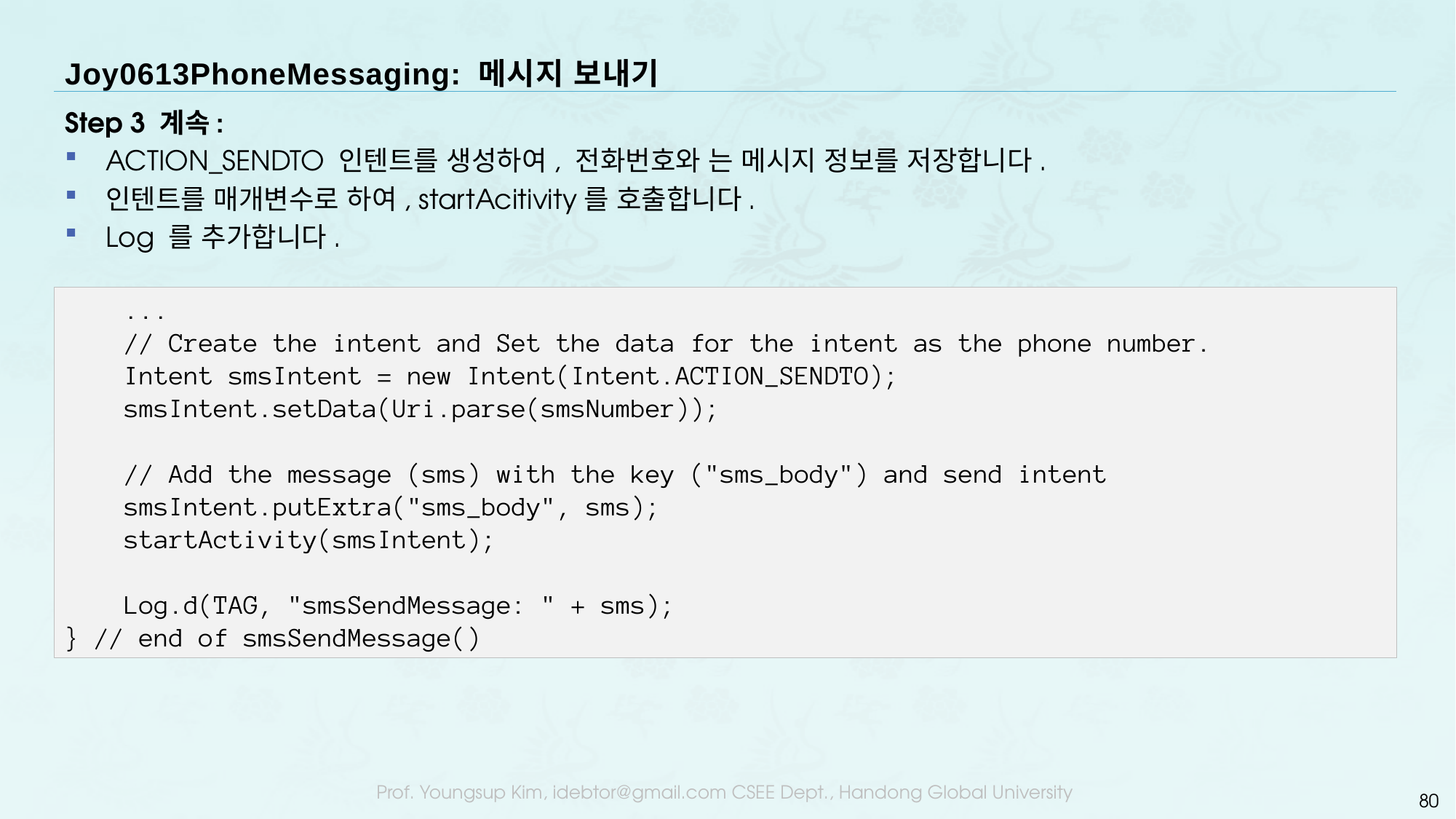

# Joy0613PhoneMessaging: 메시지 보내기
Step 3 계속:
ACTION_SENDTO 인텐트를 생성하여, 전화번호와 는 메시지 정보를 저장합니다.
인텐트를 매개변수로 하여, startAcitivity를 호출합니다.
Log 를 추가합니다.

    ...
    // Create the intent and Set the data for the intent as the phone number.
    Intent smsIntent = new Intent(Intent.ACTION_SENDTO);
    smsIntent.setData(Uri.parse(smsNumber));

    // Add the message (sms) with the key ("sms_body") and send intent
    smsIntent.putExtra("sms_body", sms);
    startActivity(smsIntent);

    Log.d(TAG, "smsSendMessage: " + sms);
} // end of smsSendMessage()
80